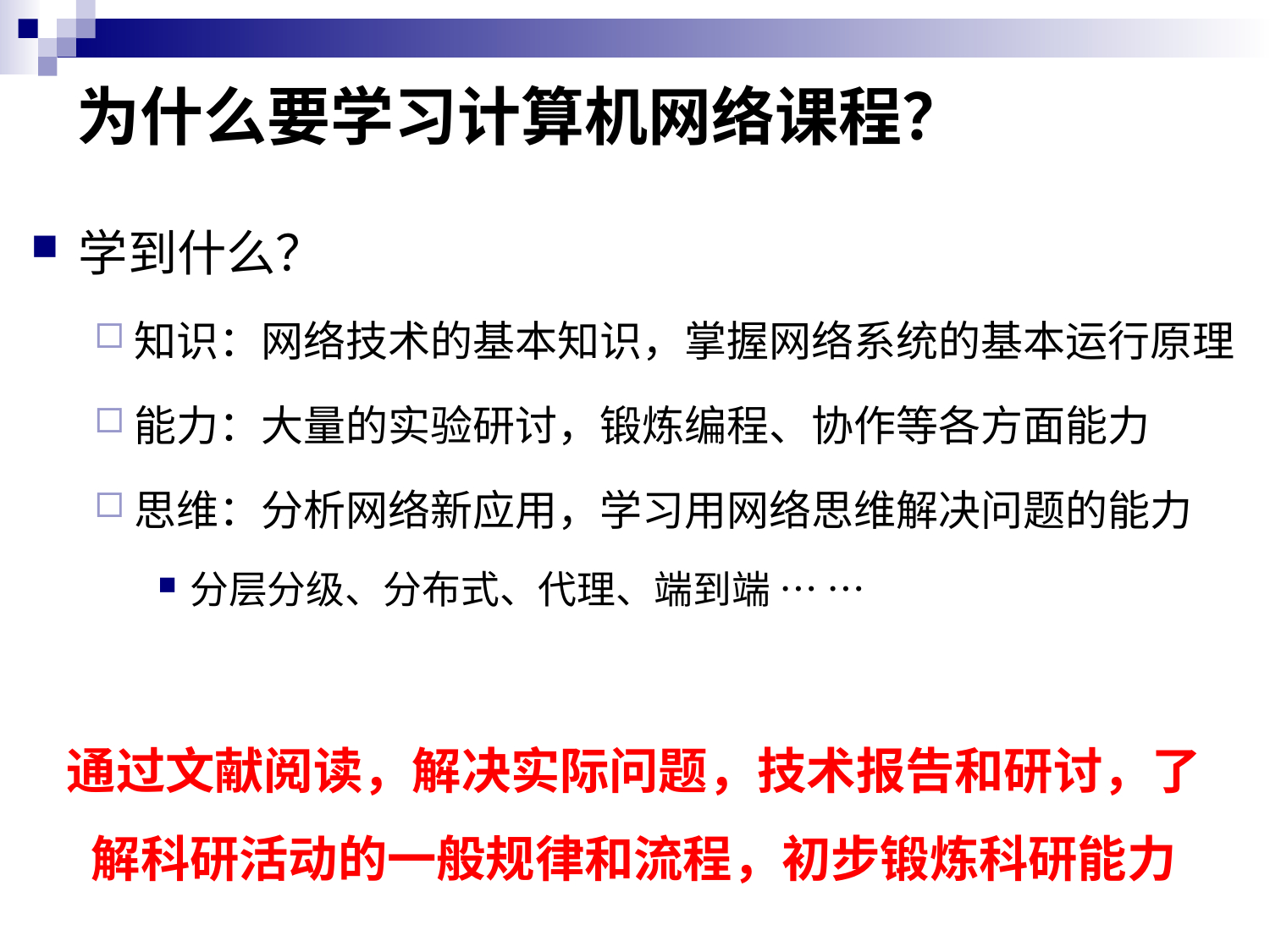

为什么要学习计算机网络课程？
学到什么？
知识：网络技术的基本知识，掌握网络系统的基本运行原理
能力：大量的实验研讨，锻炼编程、协作等各方面能力
思维：分析网络新应用，学习用网络思维解决问题的能力
分层分级、分布式、代理、端到端 … …
通过文献阅读，解决实际问题，技术报告和研讨，了解科研活动的一般规律和流程，初步锻炼科研能力